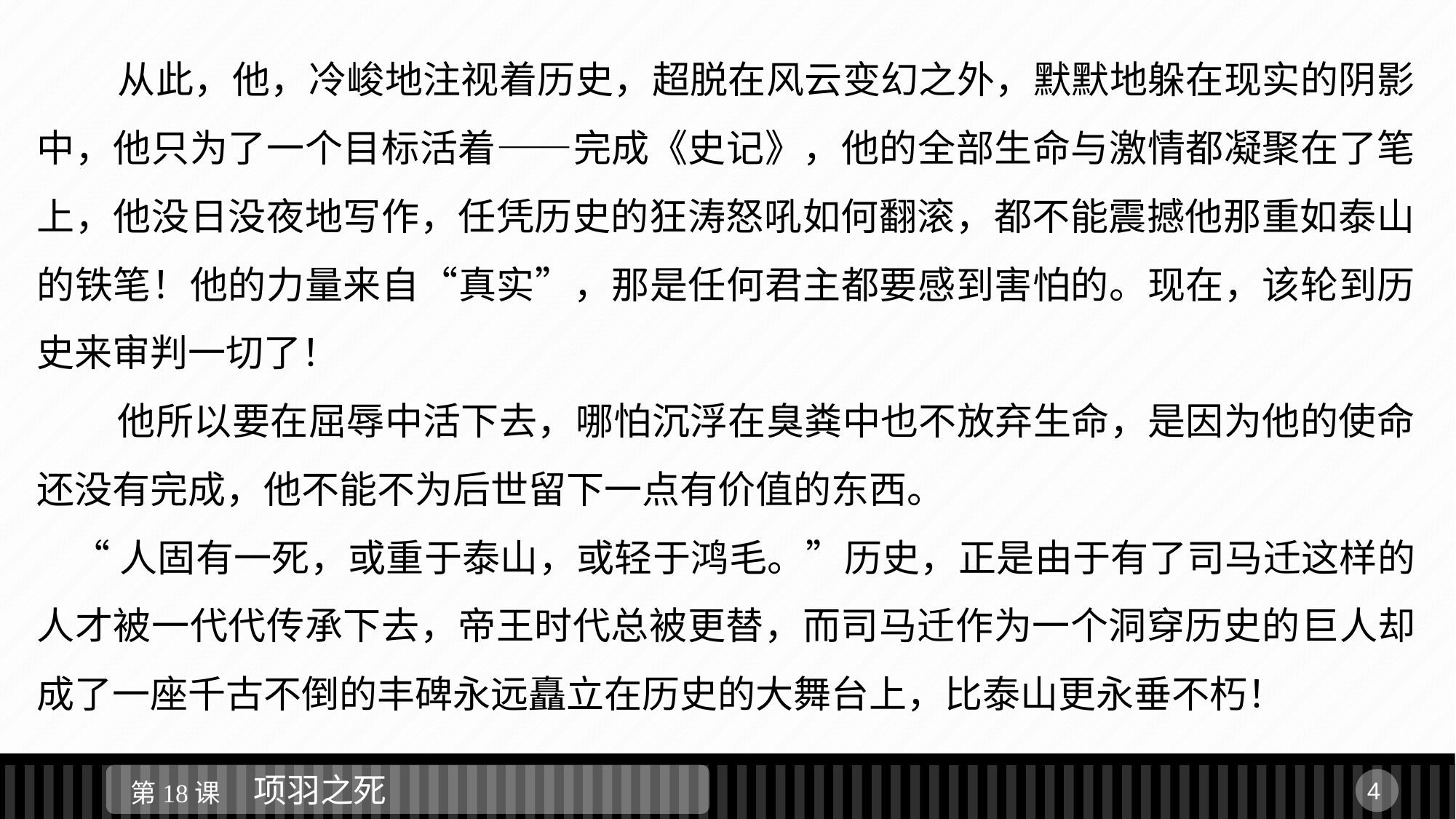

从此，他，冷峻地注视着历史，超脱在风云变幻之外，默默地躲在现实的阴影中，他只为了一个目标活着——完成《史记》，他的全部生命与激情都凝聚在了笔上，他没日没夜地写作，任凭历史的狂涛怒吼如何翻滚，都不能震撼他那重如泰山的铁笔！他的力量来自“真实”，那是任何君主都要感到害怕的。现在，该轮到历史来审判一切了！
        他所以要在屈辱中活下去，哪怕沉浮在臭粪中也不放弃生命，是因为他的使命还没有完成，他不能不为后世留下一点有价值的东西。
    “人固有一死，或重于泰山，或轻于鸿毛。”历史，正是由于有了司马迁这样的人才被一代代传承下去，帝王时代总被更替，而司马迁作为一个洞穿历史的巨人却成了一座千古不倒的丰碑永远矗立在历史的大舞台上，比泰山更永垂不朽！